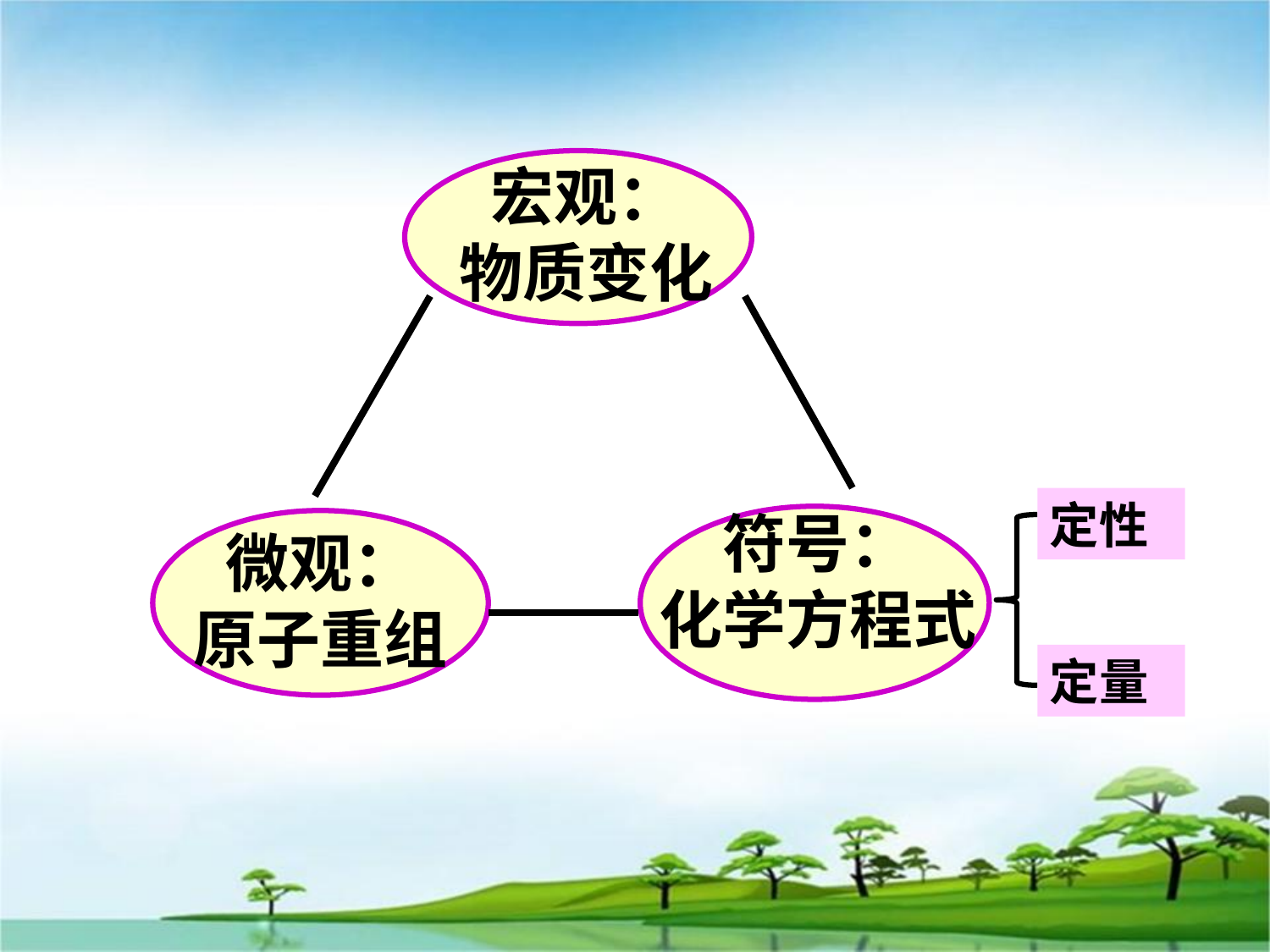

宏观：
物质变化

定性

定量
符号：
化学方程式

微观：
原子重组